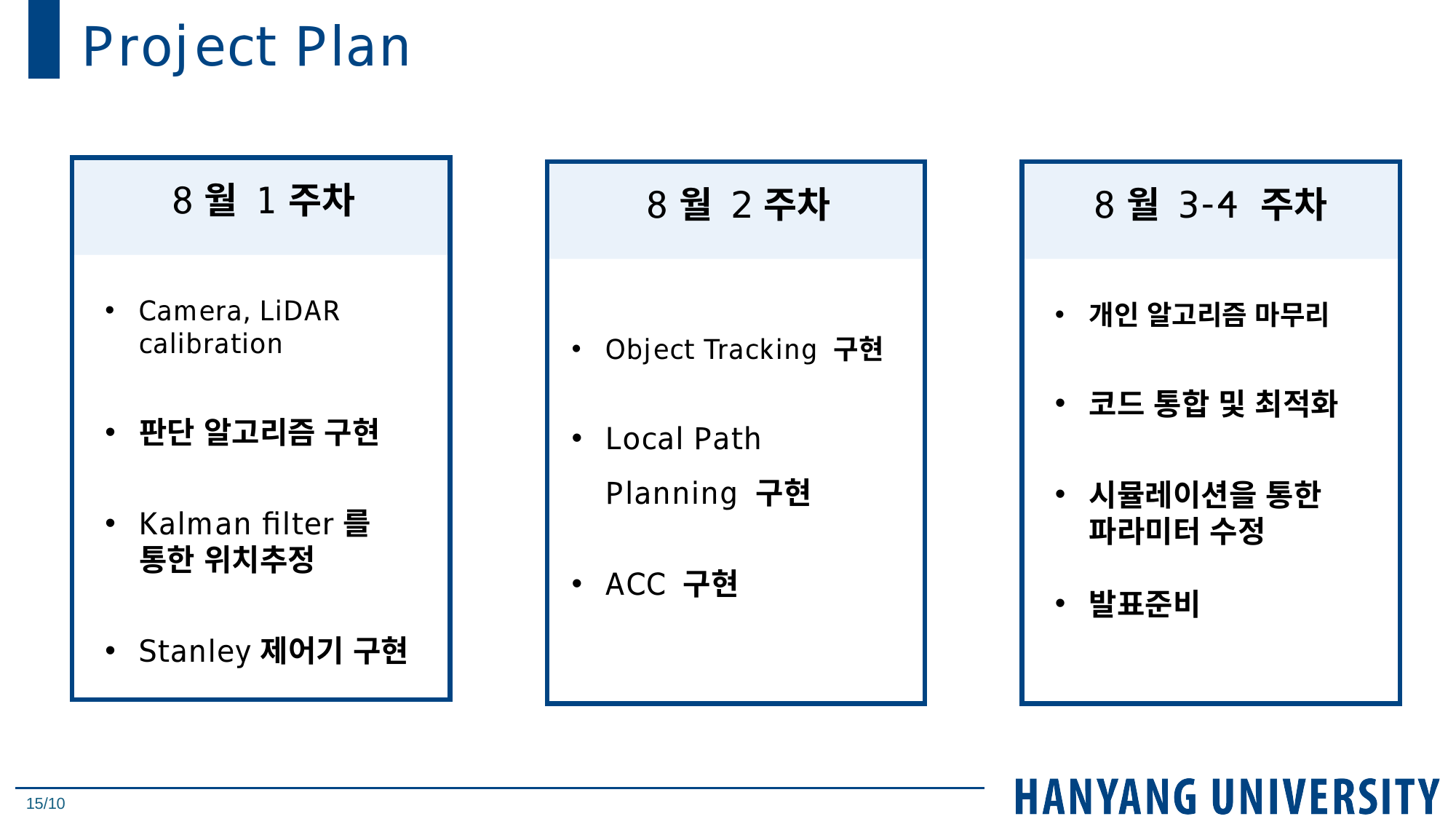

# Project Plan

8월 1주차
Camera, LiDAR calibration
판단 알고리즘 구현
Kalman filter를 통한 위치추정
Stanley제어기 구현

8월 2주차
Object Tracking 구현
Local Path Planning 구현
ACC 구현

8월 3-4 주차
개인 알고리즘 마무리

코드 통합 및 최적화
시뮬레이션을 통한 파라미터 수정
발표준비